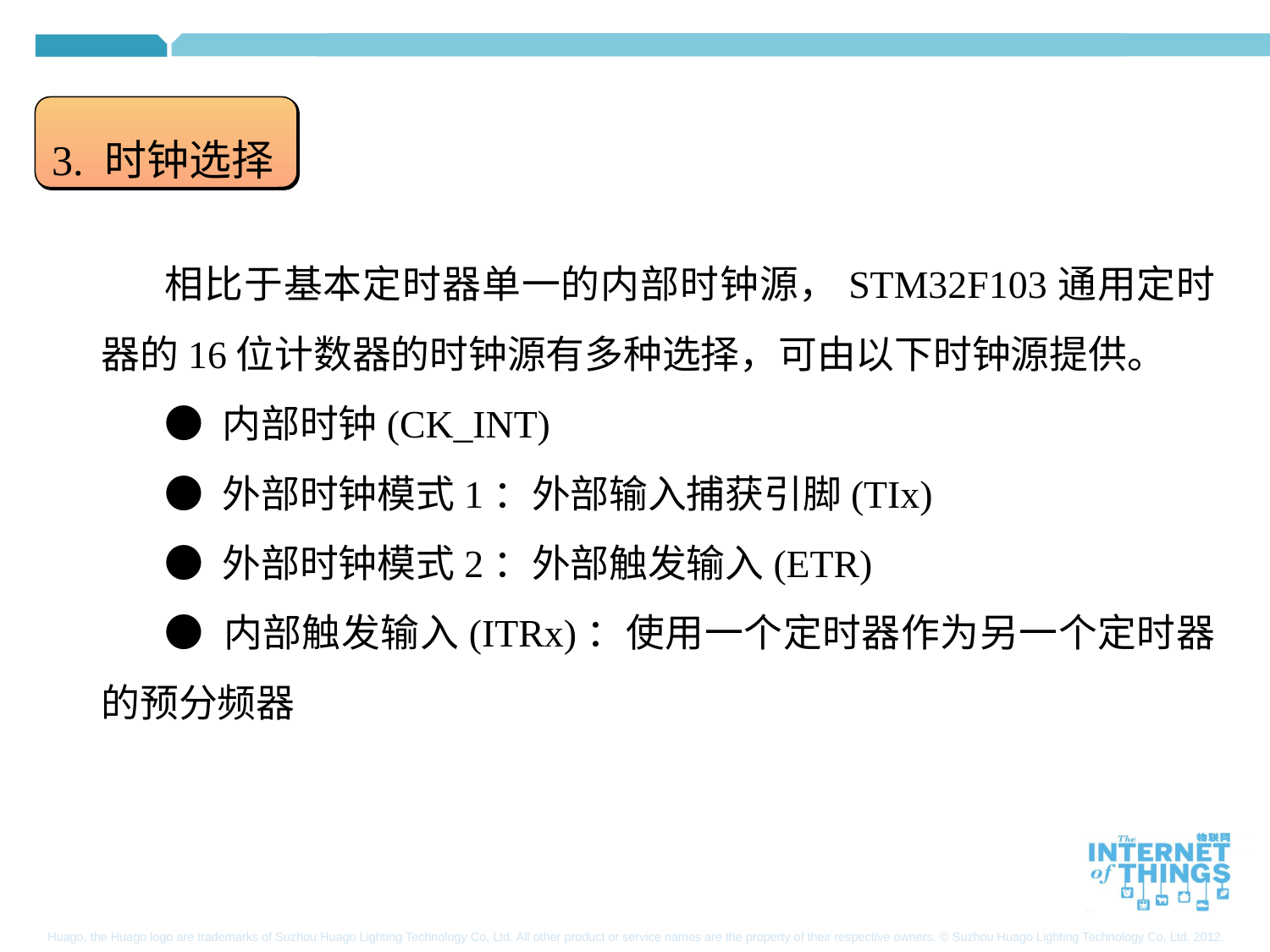

3. 时钟选择
相比于基本定时器单一的内部时钟源，STM32F103通用定时器的16位计数器的时钟源有多种选择，可由以下时钟源提供。
● 内部时钟(CK_INT)
● 外部时钟模式1：外部输入捕获引脚(TIx)
● 外部时钟模式2：外部触发输入(ETR)
● 内部触发输入(ITRx)：使用一个定时器作为另一个定时器的预分频器